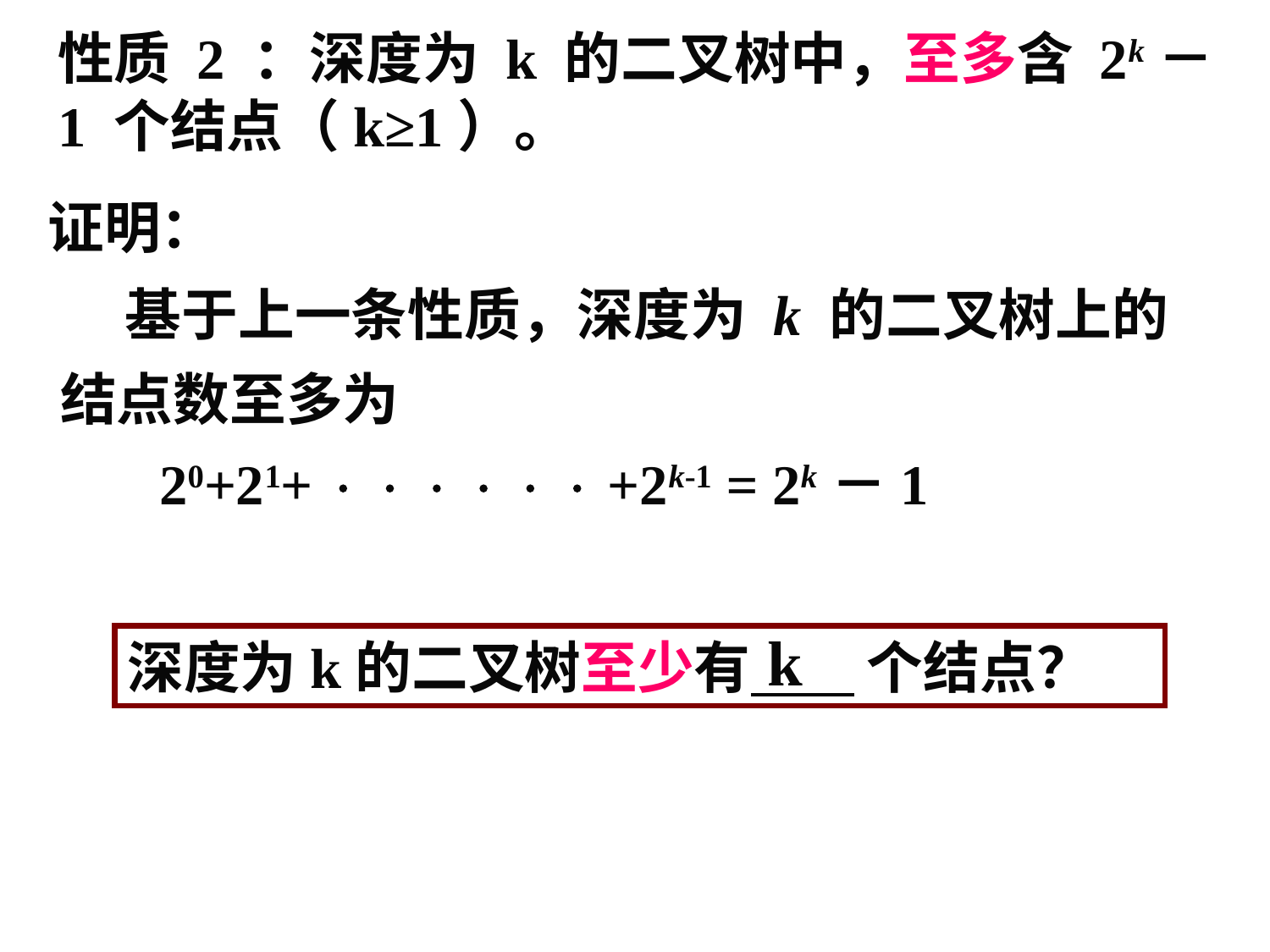

性质 2 ：深度为 k 的二叉树中，至多含 2k－1 个结点（k≥1）。
证明：
    基于上一条性质，深度为 k 的二叉树上的结点数至多为
       20+21+ ⋅ ⋅ ⋅ ⋅ ⋅ ⋅ +2k-1 = 2k－1
k
深度为k的二叉树至少有         个结点？